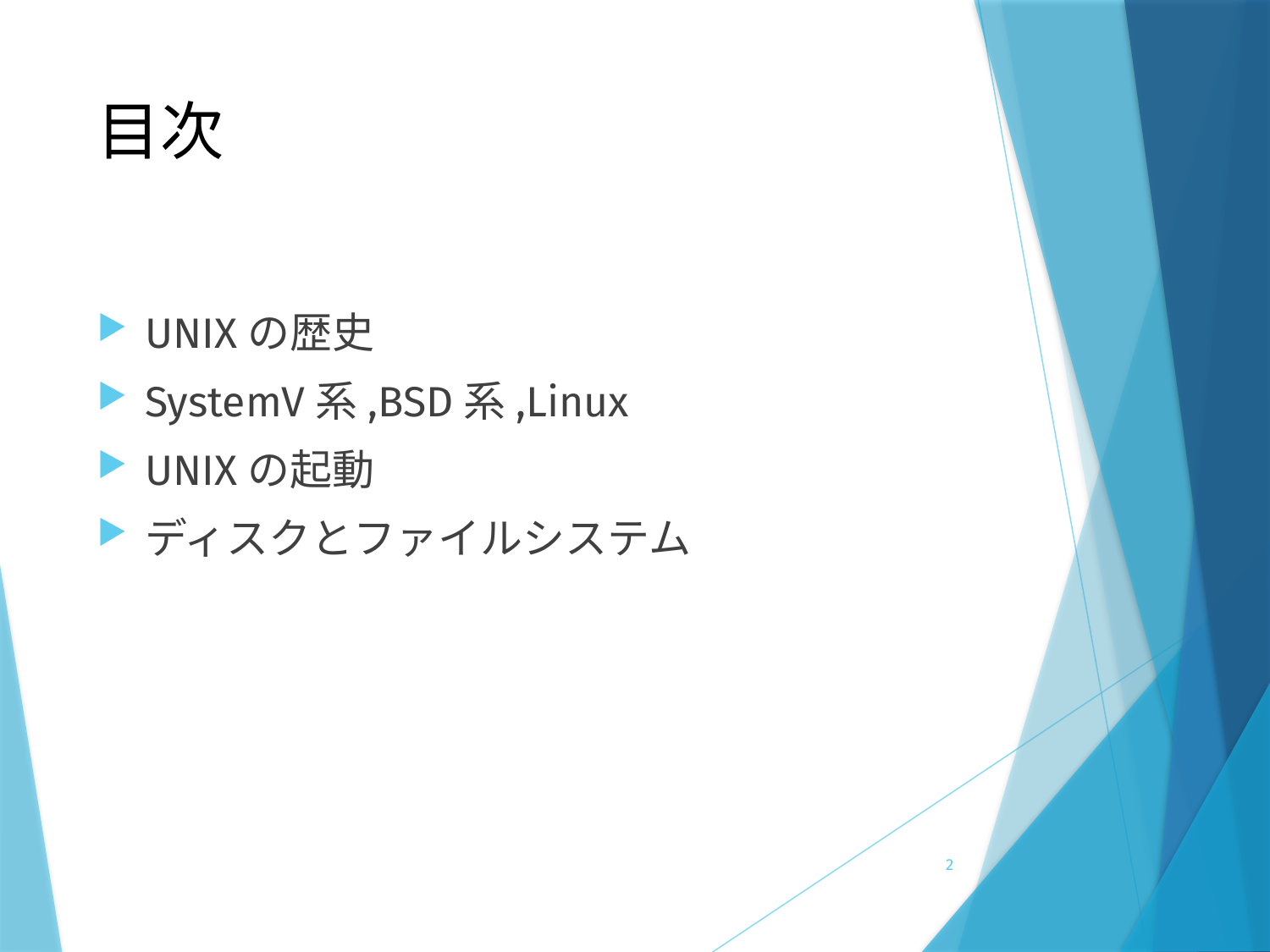

# 目次
UNIXの歴史
SystemV系,BSD系,Linux
UNIXの起動
ディスクとファイルシステム
2